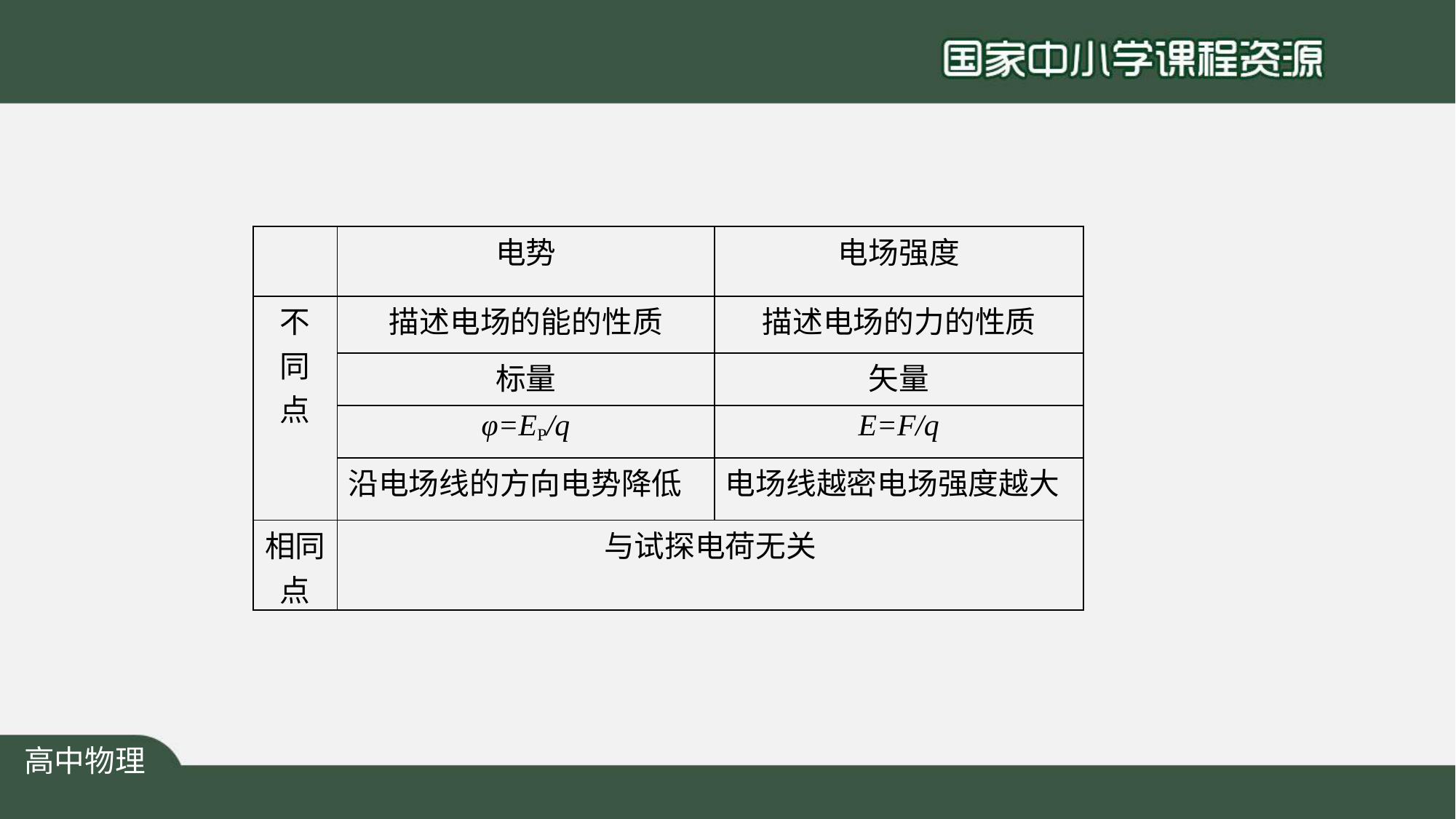

|  | 电势 | 电场强度 |
| --- | --- | --- |
| 不 同 点 | 描述电场的能的性质 | 描述电场的力的性质 |
|  | 标量 | 矢量 |
|  | φ=EP/q | E=F/q |
|  | 沿电场线的方向电势降低 | 电场线越密电场强度越大 |
| 相同 点 | 与试探电荷无关 |  |
高中物理